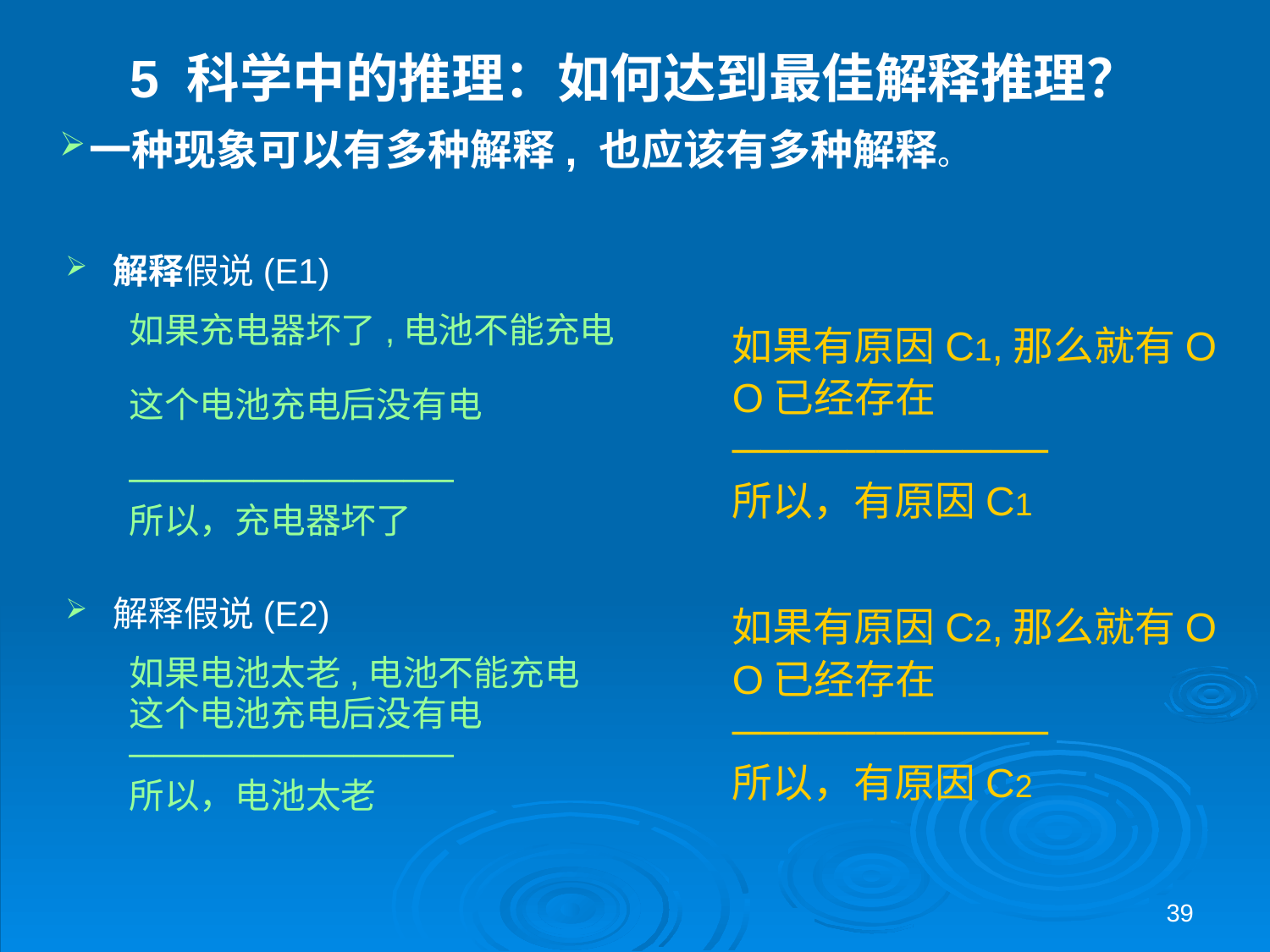

5 科学中的推理：如何达到最佳解释推理？
一种现象可以有多种解释, 也应该有多种解释。

解释假说(E1)

如果充电器坏了,电池不能充电
这个电池充电后没有电
─────────────
所以，充电器坏了

解释假说(E2)

如果电池太老,电池不能充电
这个电池充电后没有电
─────────────
所以，电池太老

如果有原因C1,那么就有O
O已经存在
───────────
所以，有原因C1

如果有原因C2,那么就有O
O已经存在
───────────
所以，有原因C2
39